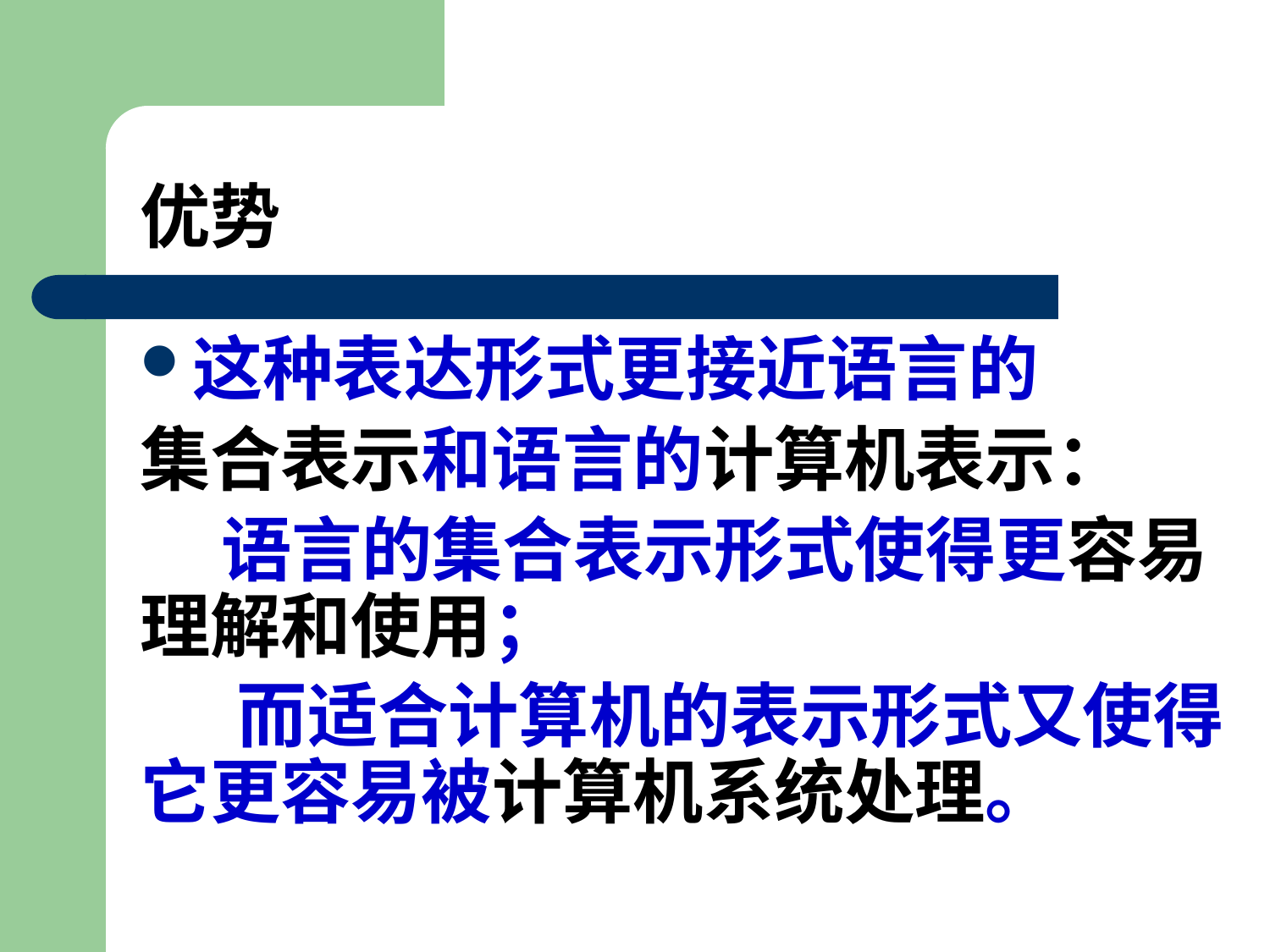

# 优势
这种表达形式更接近语言的
集合表示和语言的计算机表示：
    语言的集合表示形式使得更容易理解和使用；
     而适合计算机的表示形式又使得它更容易被计算机系统处理。